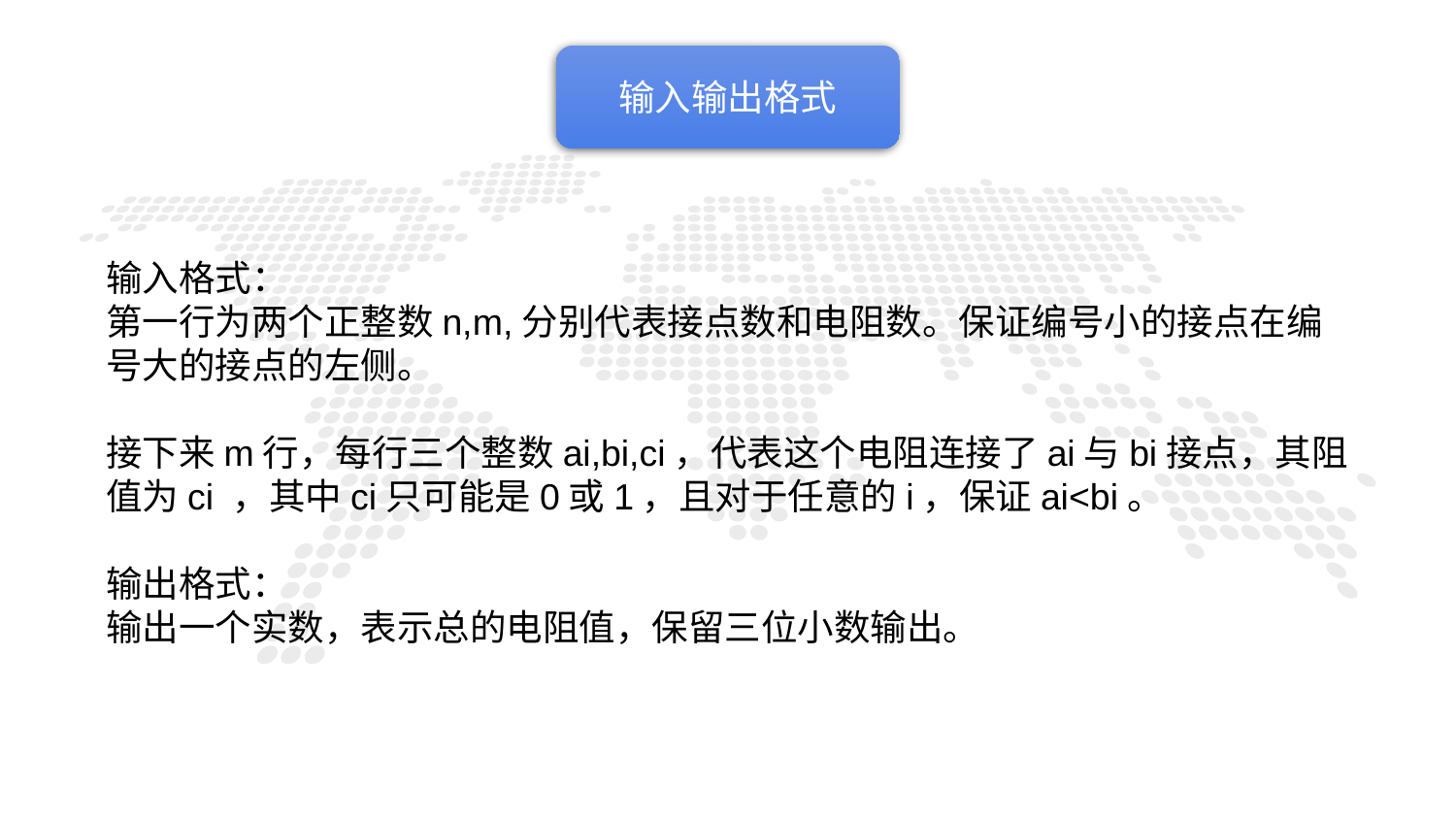

输入输出格式
输入格式：
第一行为两个正整数n,m,分别代表接点数和电阻数。保证编号小的接点在编号大的接点的左侧。

接下来m行，每行三个整数ai,bi,ci，代表这个电阻连接了ai与bi接点，其阻值为ci ，其中ci只可能是0或1，且对于任意的i，保证ai<bi。

输出格式：
输出一个实数，表示总的电阻值，保留三位小数输出。